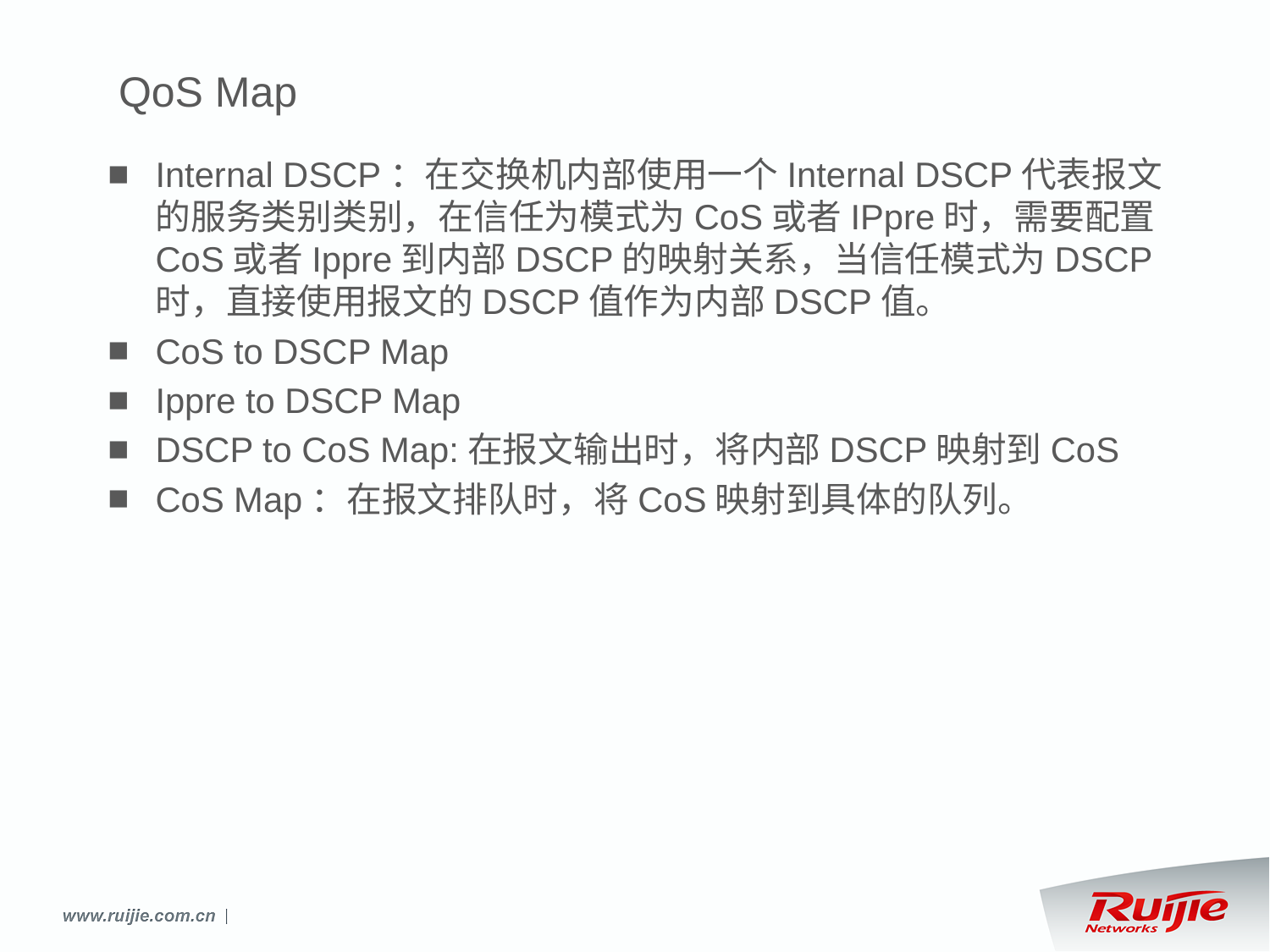

# QoS Map
Internal DSCP：在交换机内部使用一个Internal DSCP代表报文的服务类别类别，在信任为模式为CoS或者IPpre时，需要配置CoS或者Ippre到内部DSCP的映射关系，当信任模式为DSCP时，直接使用报文的DSCP值作为内部DSCP值。
CoS to DSCP Map
Ippre to DSCP Map
DSCP to CoS Map:在报文输出时，将内部DSCP映射到CoS
CoS Map：在报文排队时，将CoS映射到具体的队列。